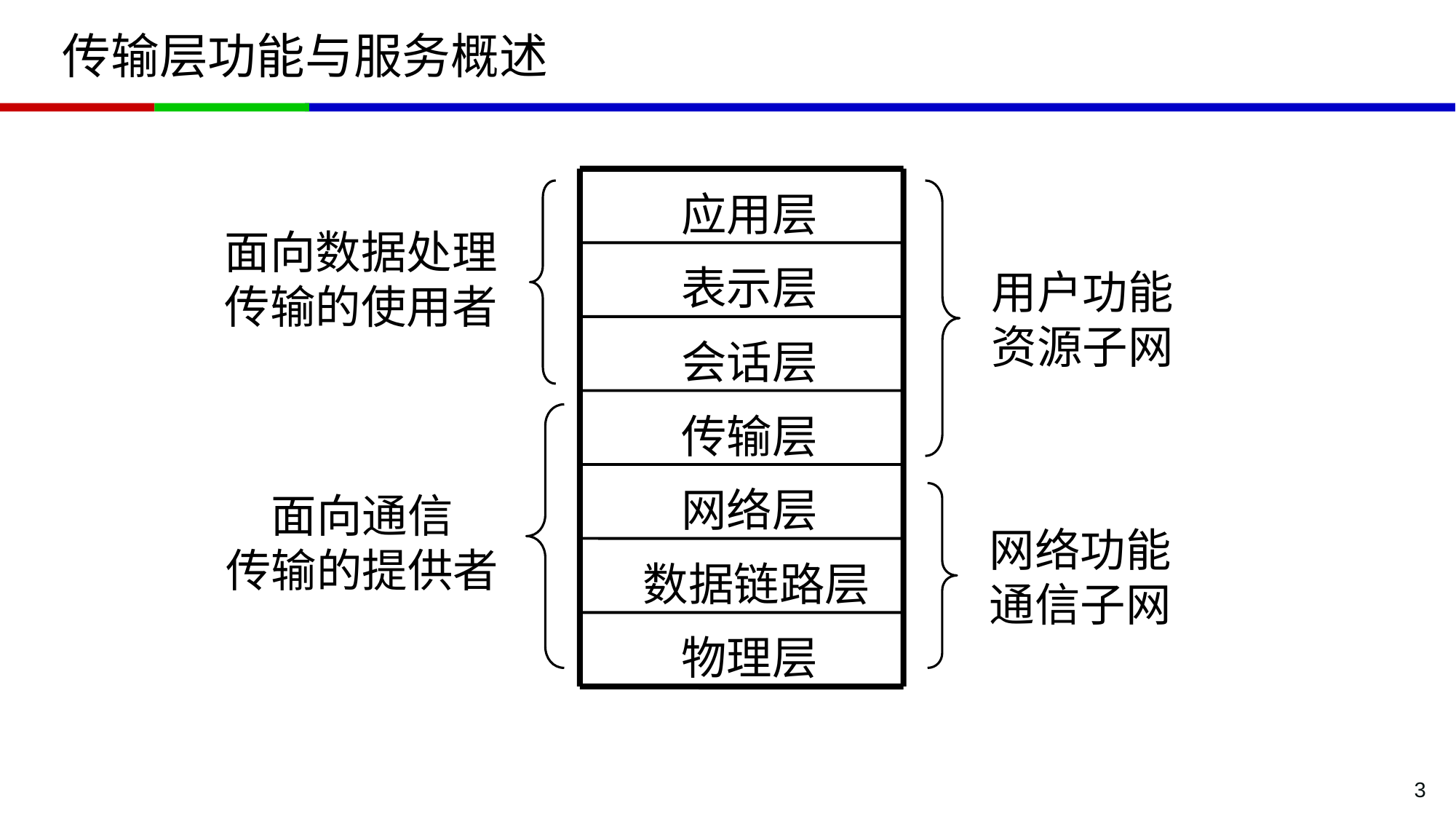

# 传输层功能与服务概述

应用层
面向数据处理
传输的使用者

表示层
用户功能
资源子网

会话层

传输层

网络层

面向通信
传输的提供者
网络功能
通信子网

数据链路层

物理层

3